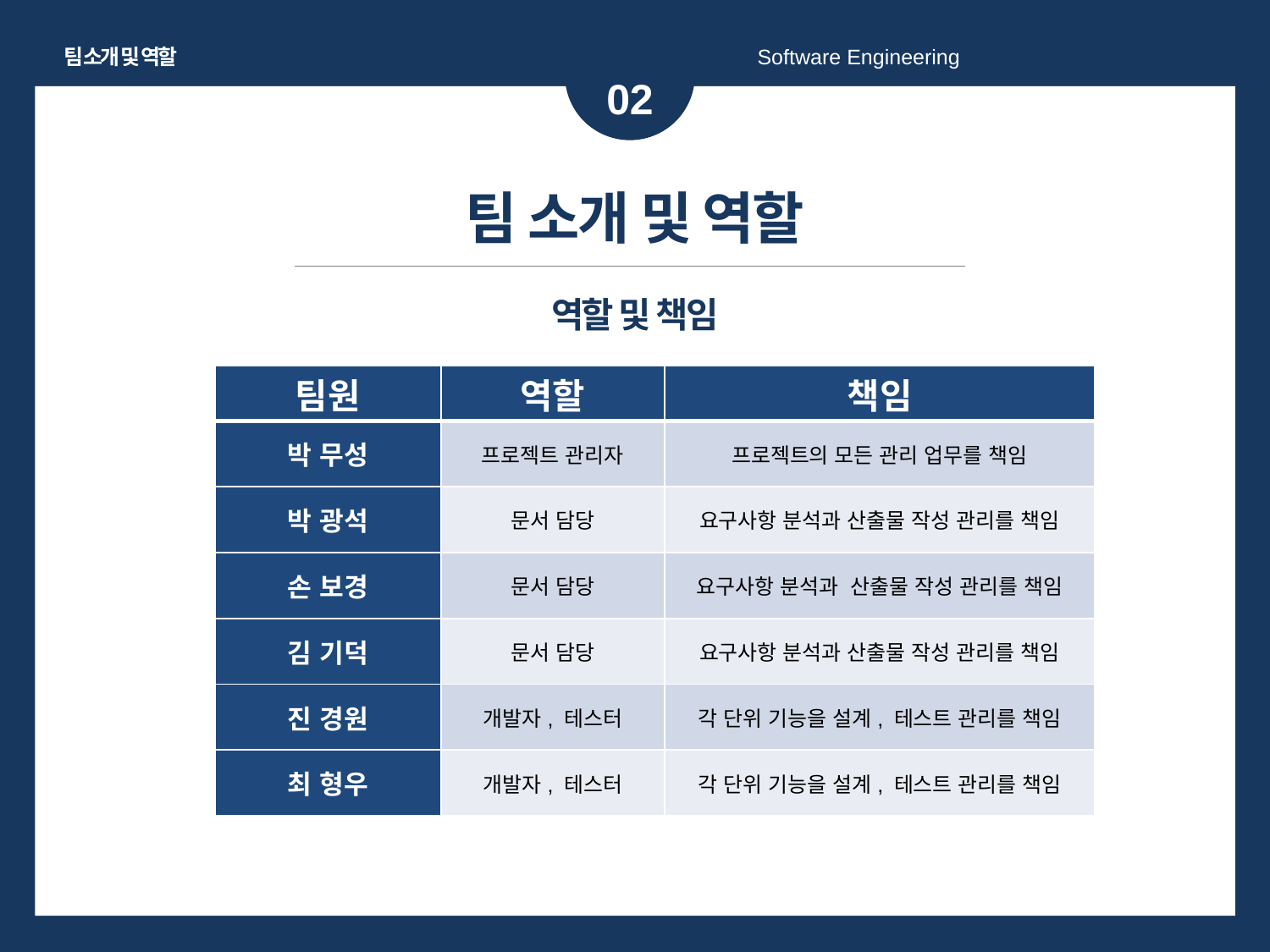

팀 소개 및 역할
Software Engineering

02

팀 소개 및 역할

역할 및 책임
| 팀원 | 역할 | 책임 |
| --- | --- | --- |
| 박 무성 | 프로젝트 관리자 | 프로젝트의 모든 관리 업무를 책임 |
| 박 광석 | 문서 담당 | 요구사항 분석과 산출물 작성 관리를 책임 |
| 손 보경 | 문서 담당 | 요구사항 분석과 산출물 작성 관리를 책임 |
| 김 기덕 | 문서 담당 | 요구사항 분석과 산출물 작성 관리를 책임 |
| 진 경원 | 개발자, 테스터 | 각 단위 기능을 설계, 테스트 관리를 책임 |
| 최 형우 | 개발자, 테스터 | 각 단위 기능을 설계, 테스트 관리를 책임 |